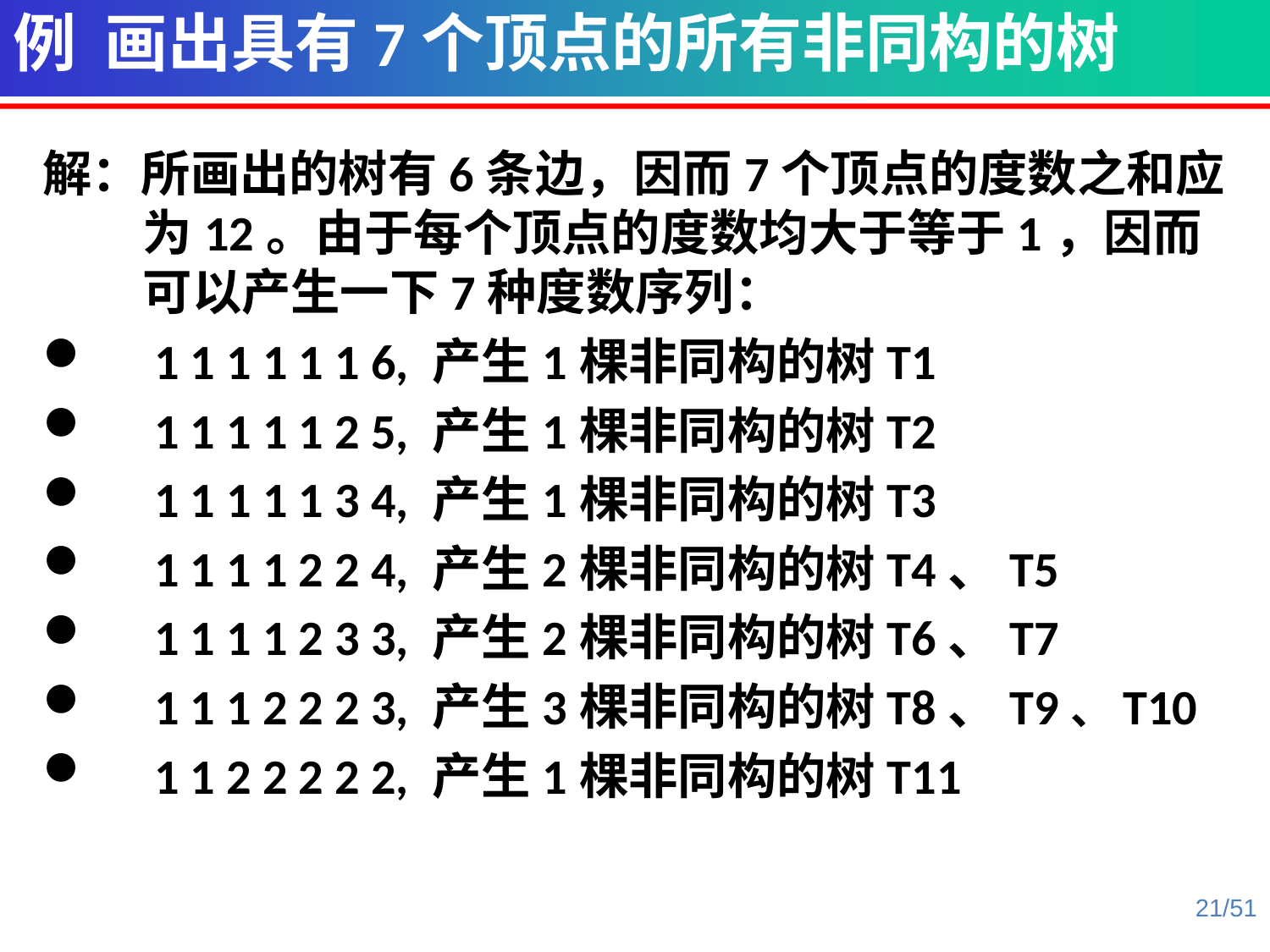

例  画出具有7个顶点的所有非同构的树
解：所画出的树有6条边，因而7个顶点的度数之和应为12。由于每个顶点的度数均大于等于1，因而可以产生一下7种度数序列：
 1 1 1 1 1 1 6, 产生1棵非同构的树T1
 1 1 1 1 1 2 5, 产生1棵非同构的树T2
 1 1 1 1 1 3 4, 产生1棵非同构的树T3
 1 1 1 1 2 2 4, 产生2棵非同构的树T4、T5
 1 1 1 1 2 3 3, 产生2棵非同构的树T6、T7
 1 1 1 2 2 2 3, 产生3棵非同构的树T8、T9、T10
 1 1 2 2 2 2 2, 产生1棵非同构的树T11

21/51